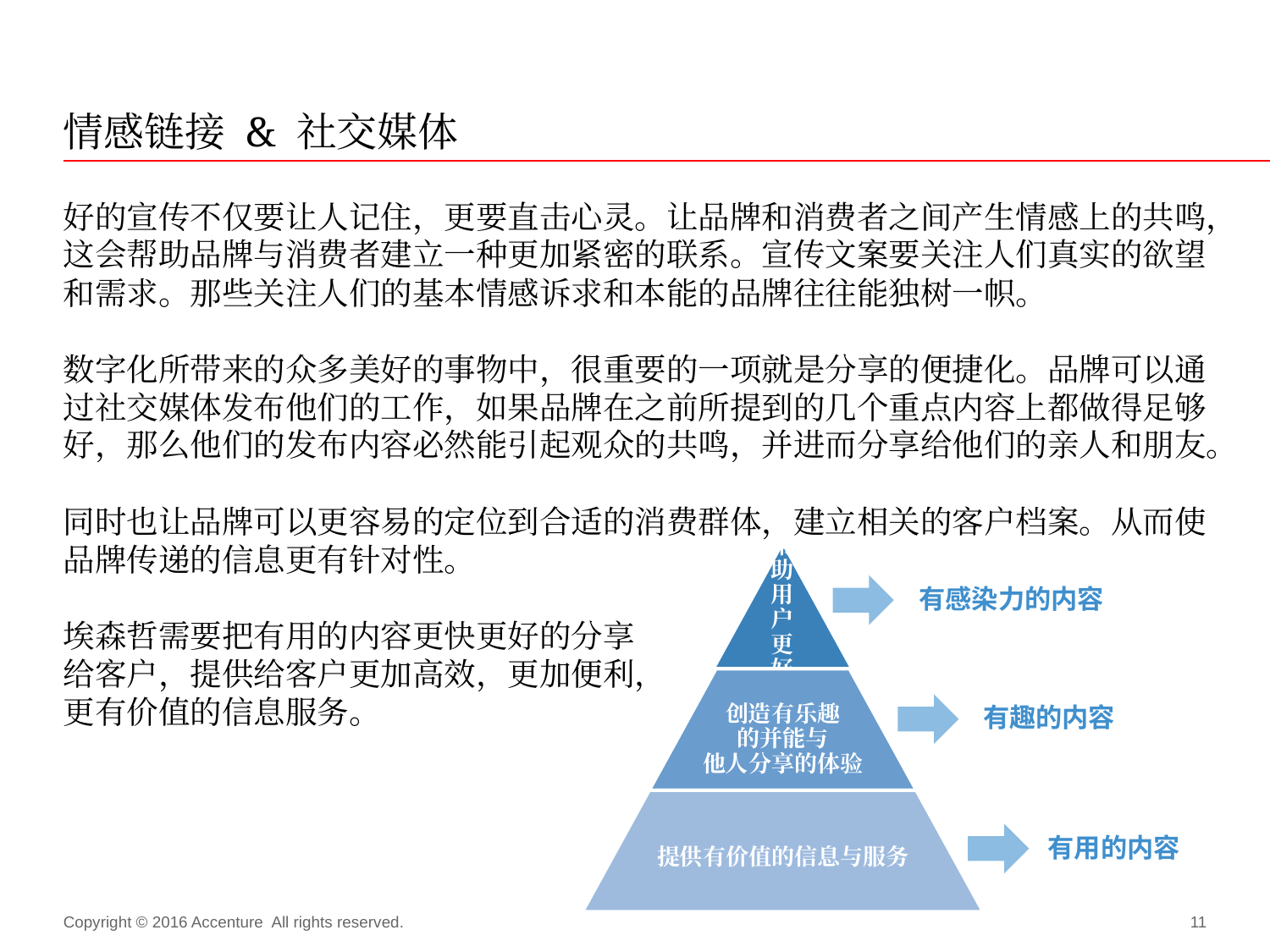

# 情感链接 & 社交媒体
好的宣传不仅要让人记住，更要直击心灵。让品牌和消费者之间产生情感上的共鸣，这会帮助品牌与消费者建立一种更加紧密的联系。宣传文案要关注人们真实的欲望和需求。那些关注人们的基本情感诉求和本能的品牌往往能独树一帜。

数字化所带来的众多美好的事物中，很重要的一项就是分享的便捷化。品牌可以通过社交媒体发布他们的工作，如果品牌在之前所提到的几个重点内容上都做得足够好，那么他们的发布内容必然能引起观众的共鸣，并进而分享给他们的亲人和朋友。
同时也让品牌可以更容易的定位到合适的消费群体，建立相关的客户档案。从而使品牌传递的信息更有针对性。

埃森哲需要把有用的内容更快更好的分享
给客户，提供给客户更加高效，更加便利，
更有价值的信息服务。

帮助
用户更
好的改变
创造有乐趣
的并能与
他人分享的体验
提供有价值的信息与服务

有感染力的内容

有趣的内容

有用的内容
Copyright © 2016 Accenture  All rights reserved.
11